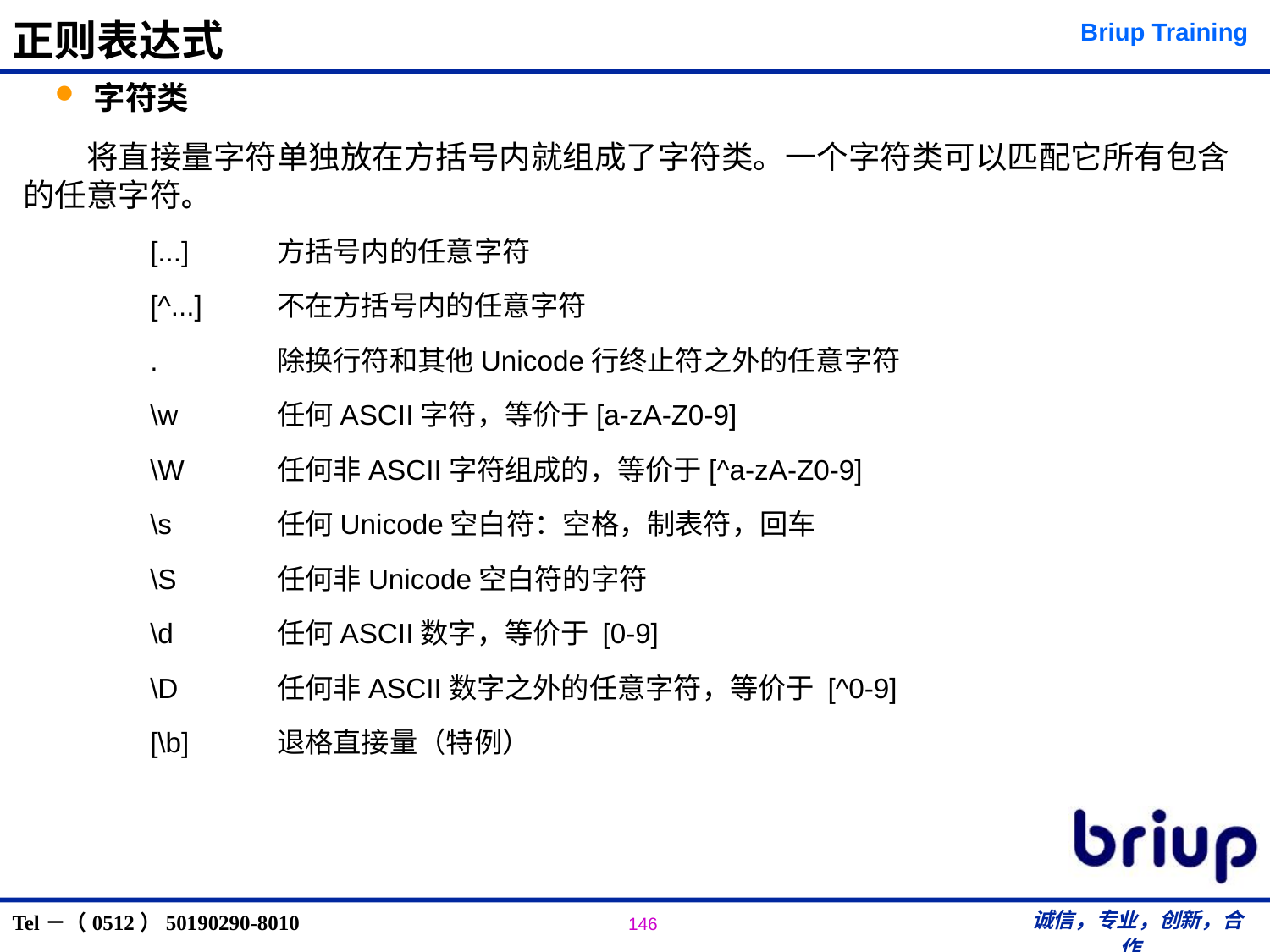

# 正则表达式
字符类
将直接量字符单独放在方括号内就组成了字符类。一个字符类可以匹配它所有包含的任意字符。
	[...]	方括号内的任意字符
	[^...]	不在方括号内的任意字符
	.	除换行符和其他Unicode行终止符之外的任意字符
	\w	任何ASCII字符，等价于[a-zA-Z0-9]
	\W	任何非ASCII字符组成的，等价于[^a-zA-Z0-9]
	\s	任何Unicode空白符：空格，制表符，回车
	\S	任何非Unicode空白符的字符
	\d	任何ASCII数字，等价于 [0-9]
	\D	任何非ASCII数字之外的任意字符，等价于 [^0-9]
	[\b]	退格直接量（特例）